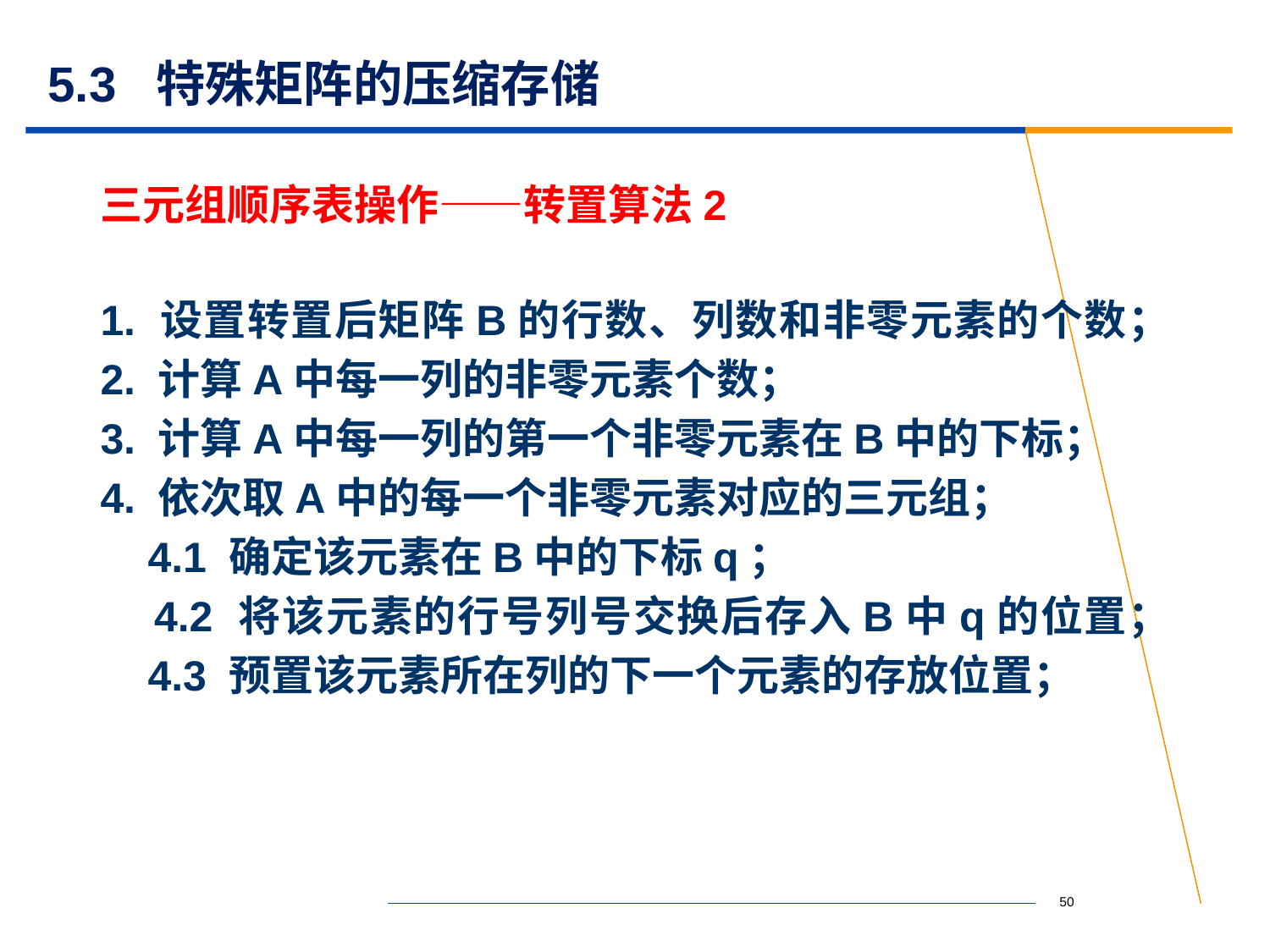

# 5.3  特殊矩阵的压缩存储
三元组顺序表操作——转置算法2
1. 设置转置后矩阵B的行数、列数和非零元素的个数；
2. 计算A中每一列的非零元素个数；
3. 计算A中每一列的第一个非零元素在B中的下标；
4. 依次取A中的每一个非零元素对应的三元组；
    4.1 确定该元素在B中的下标q；
    4.2 将该元素的行号列号交换后存入B中q的位置；
    4.3 预置该元素所在列的下一个元素的存放位置；